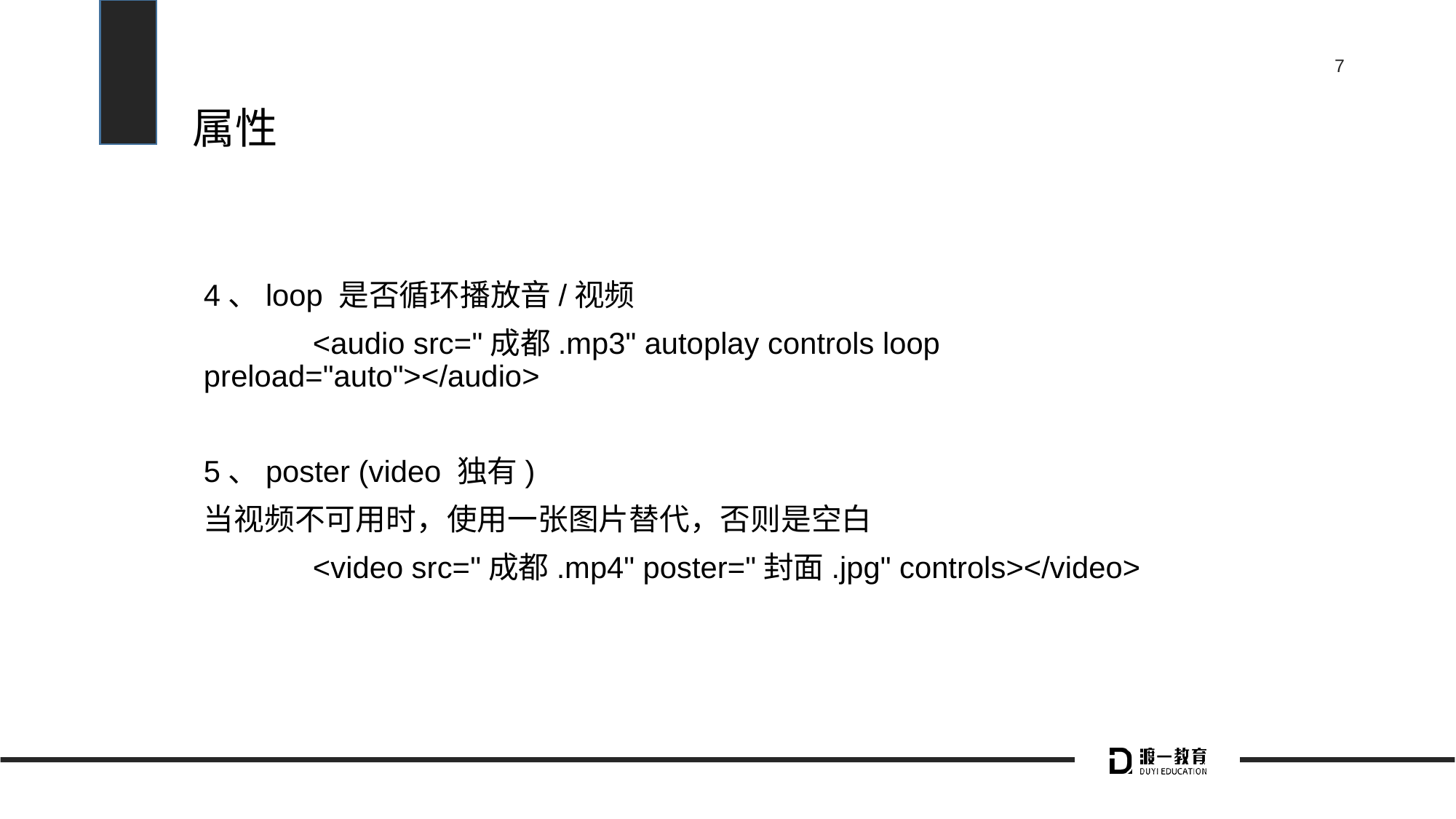

# 属性

4、loop 是否循环播放音/视频
	<audio src="成都.mp3" autoplay controls loop preload="auto"></audio>

5、poster (video 独有)
当视频不可用时，使用一张图片替代，否则是空白
	<video src="成都.mp4" poster="封面.jpg" controls></video>